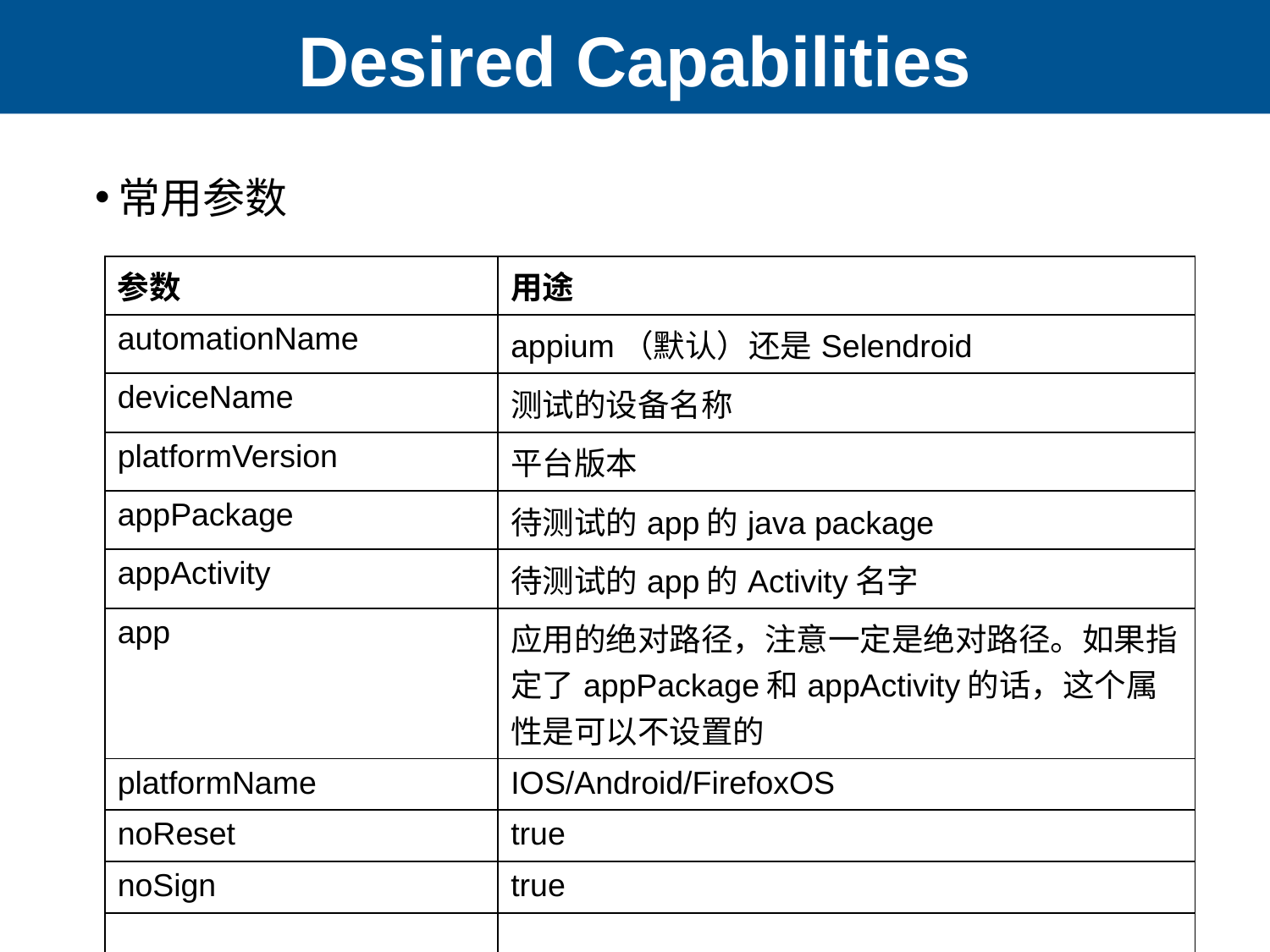

# Desired Capabilities
常用参数

| 参数 | 用途 |
| --- | --- |
| automationName | appium（默认）还是Selendroid |
| deviceName | 测试的设备名称 |
| platformVersion | 平台版本 |
| appPackage | 待测试的app的java package |
| appActivity | 待测试的app的Activity名字 |
| app | 应用的绝对路径，注意一定是绝对路径。如果指定了appPackage和appActivity的话，这个属性是可以不设置的 |
| platformName | IOS/Android/FirefoxOS |
| noReset | true |
| noSign | true |
|  |  |